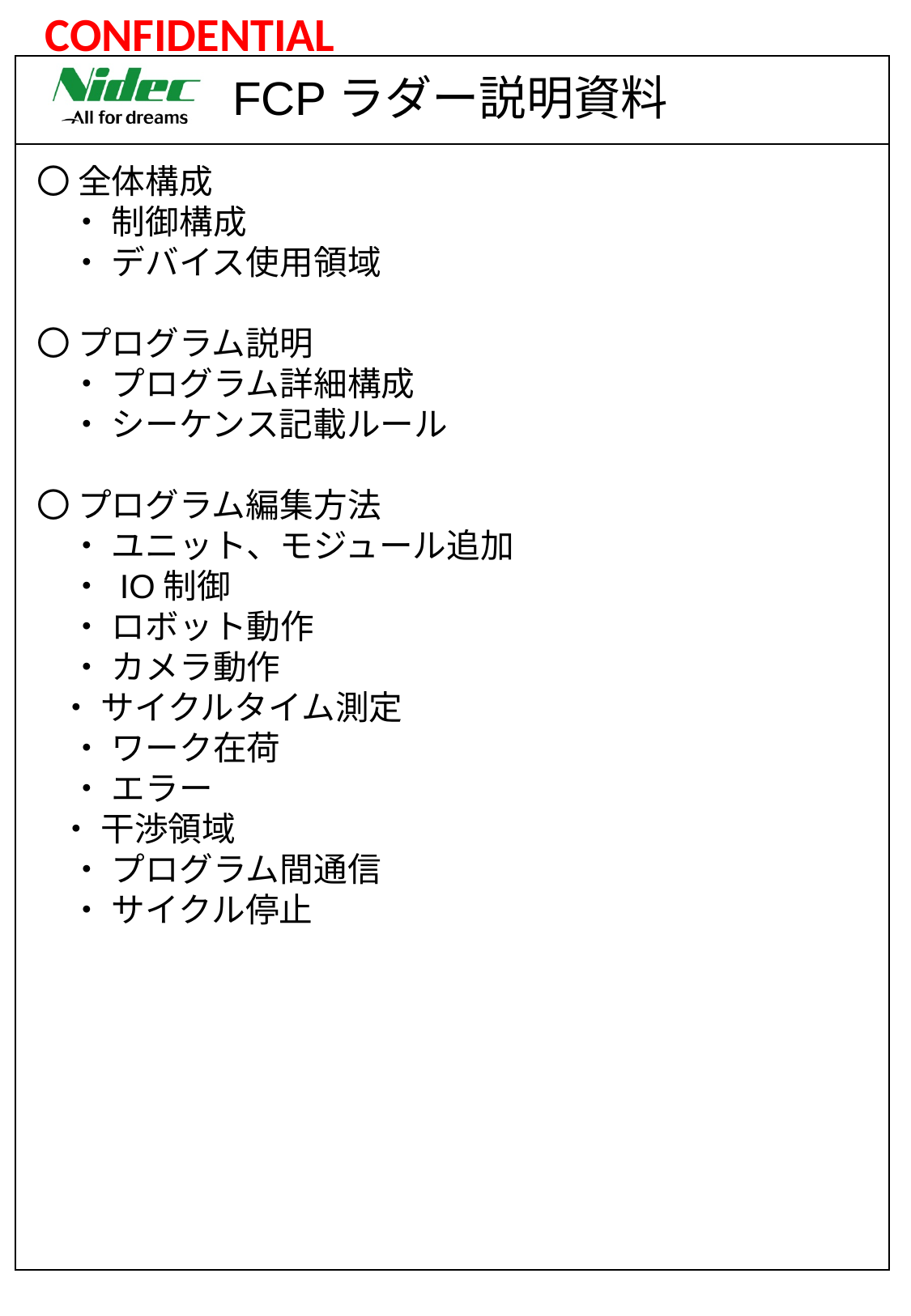

# FCPラダー説明資料
〇 全体構成
　・ 制御構成
　・ デバイス使用領域

〇 プログラム説明
　・ プログラム詳細構成
　・ シーケンス記載ルール

〇 プログラム編集方法
　・ ユニット、モジュール追加
　・ IO制御
　・ ロボット動作
　・ カメラ動作
  ・ サイクルタイム測定
　・ ワーク在荷
　・ エラー
  ・ 干渉領域
　・ プログラム間通信
　・ サイクル停止